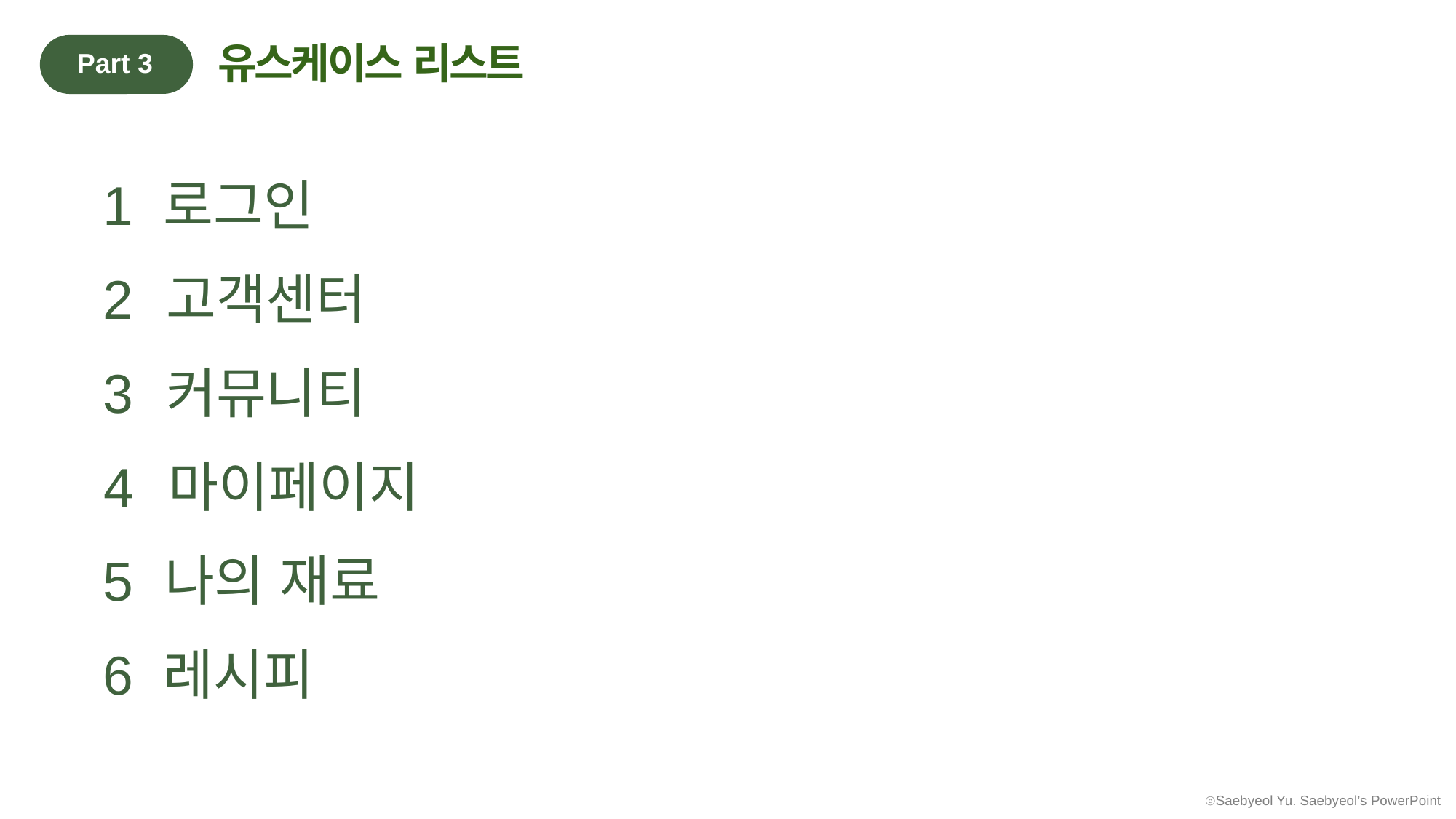

유스케이스 리스트

Part 3
1
로그인
고객센터
2
3
커뮤니티
4
마이페이지
5
나의 재료
6
레시피